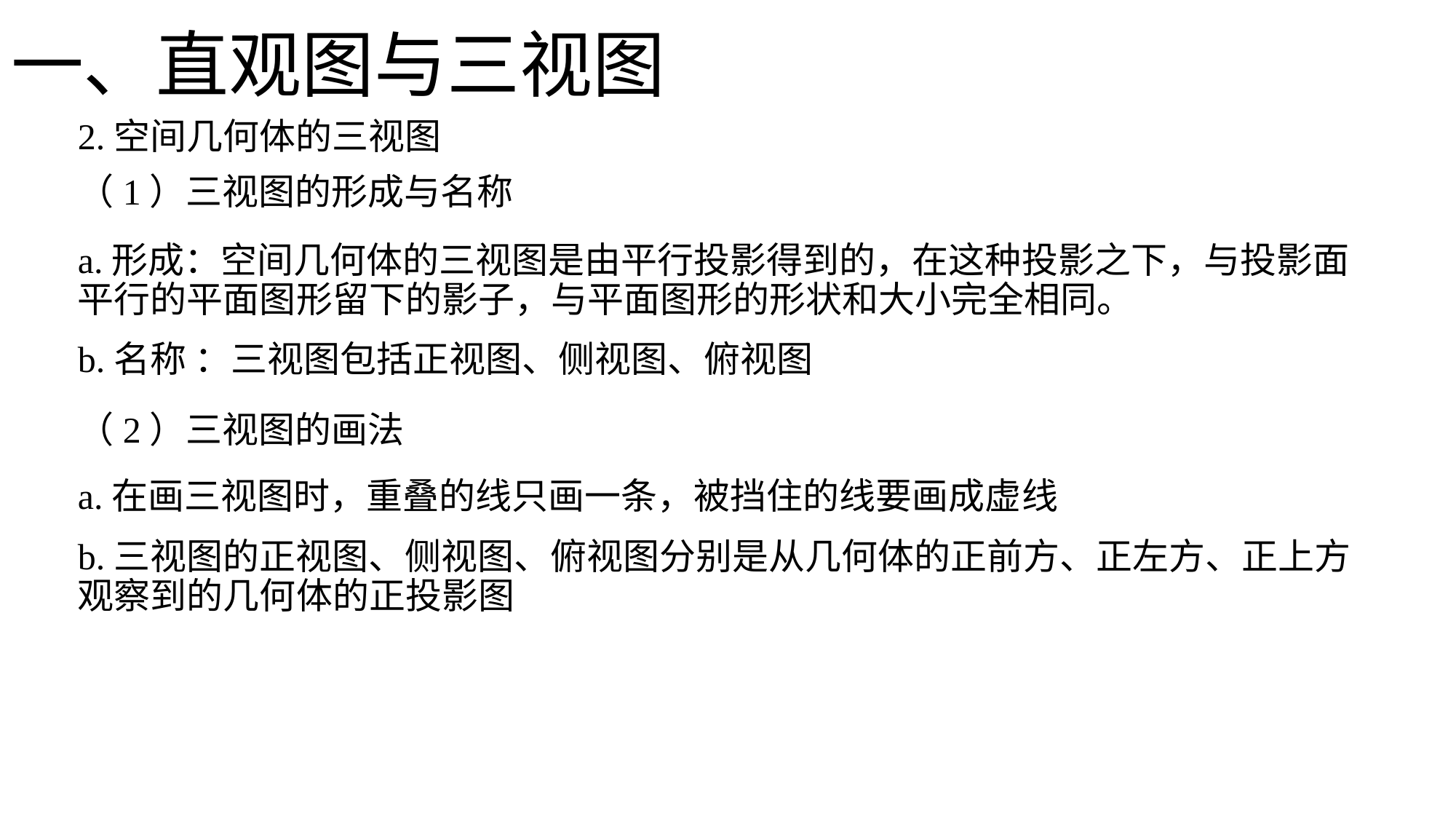

一、直观图与三视图
2.空间几何体的三视图
（1）三视图的形成与名称
a.形成：空间几何体的三视图是由平行投影得到的，在这种投影之下，与投影面平行的平面图形留下的影子，与平面图形的形状和大小完全相同。
b.名称 ：三视图包括正视图、侧视图、俯视图
（2）三视图的画法
a.在画三视图时，重叠的线只画一条，被挡住的线要画成虚线
b.三视图的正视图、侧视图、俯视图分别是从几何体的正前方、正左方、正上方观察到的几何体的正投影图